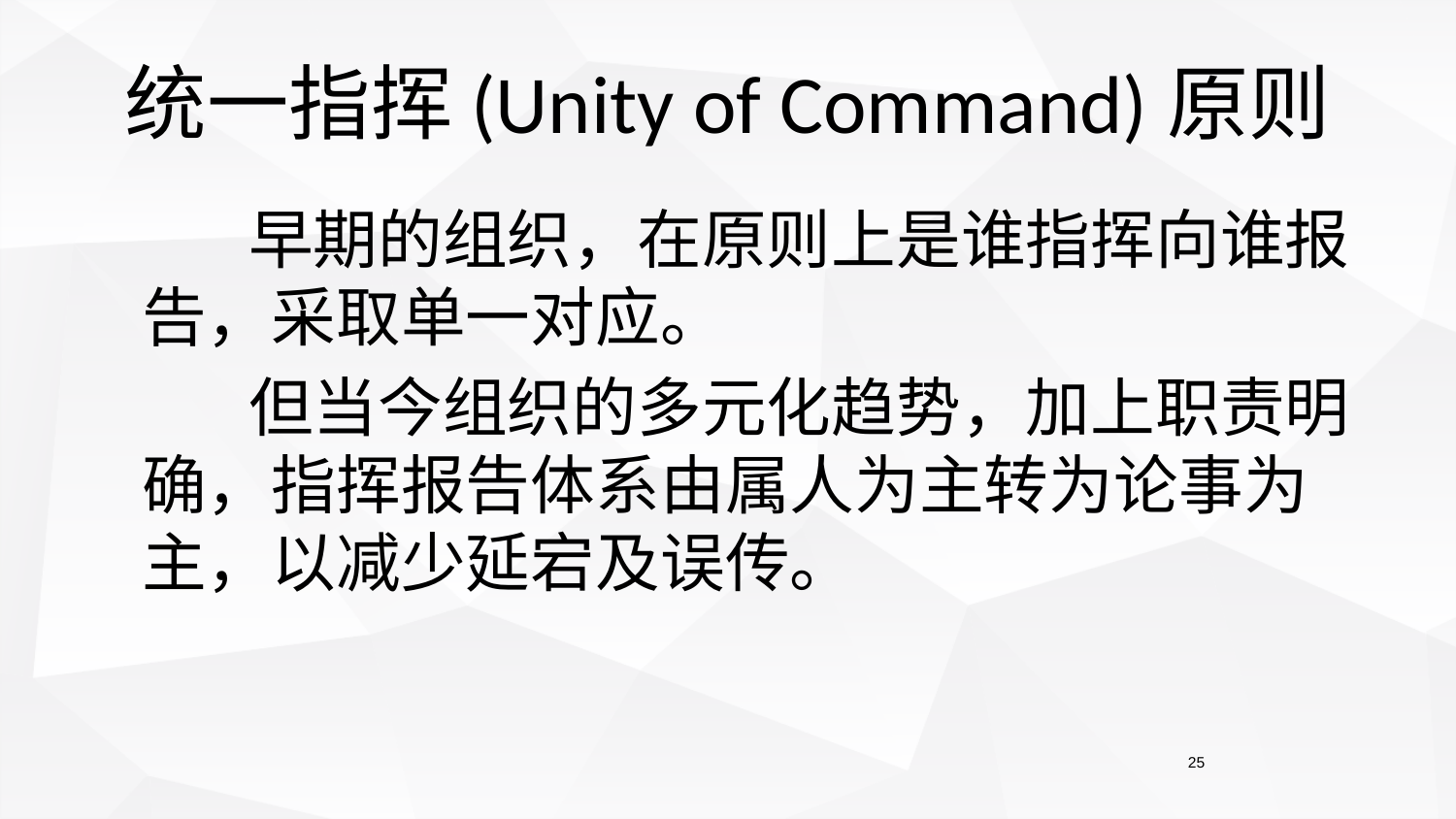

# 统一指挥(Unity of Command)原则
          早期的组织，在原则上是谁指挥向谁报告，采取单一对应。
          但当今组织的多元化趋势，加上职责明确，指挥报告体系由属人为主转为论事为主，以减少延宕及误传。
25